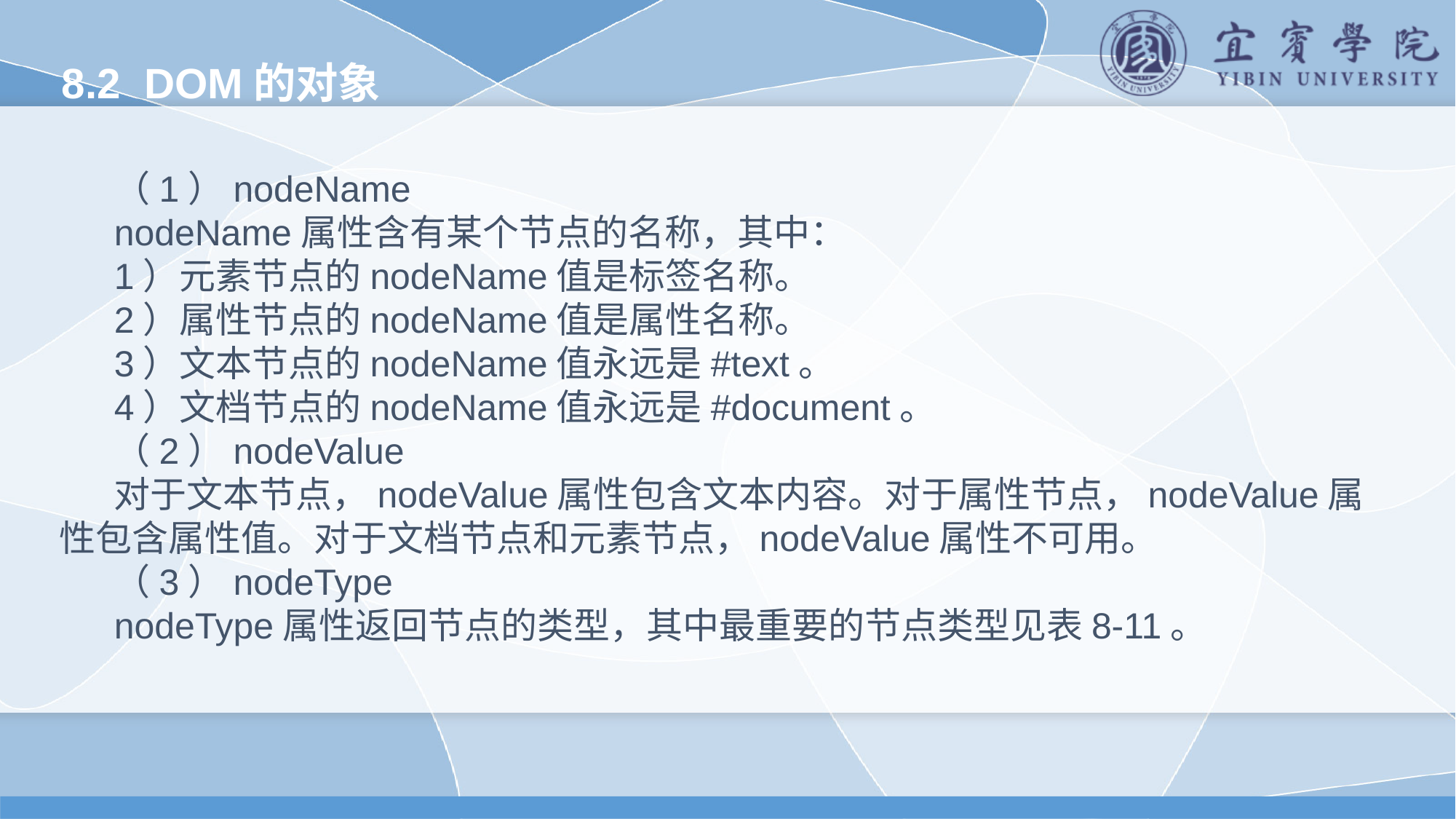

8.2  DOM的对象
（1）nodeName
nodeName属性含有某个节点的名称，其中：
1）元素节点的nodeName值是标签名称。
2）属性节点的nodeName值是属性名称。
3）文本节点的nodeName值永远是#text。
4）文档节点的nodeName值永远是#document。
（2）nodeValue
对于文本节点，nodeValue属性包含文本内容。对于属性节点，nodeValue属性包含属性值。对于文档节点和元素节点，nodeValue属性不可用。
（3）nodeType
nodeType属性返回节点的类型，其中最重要的节点类型见表8-11。